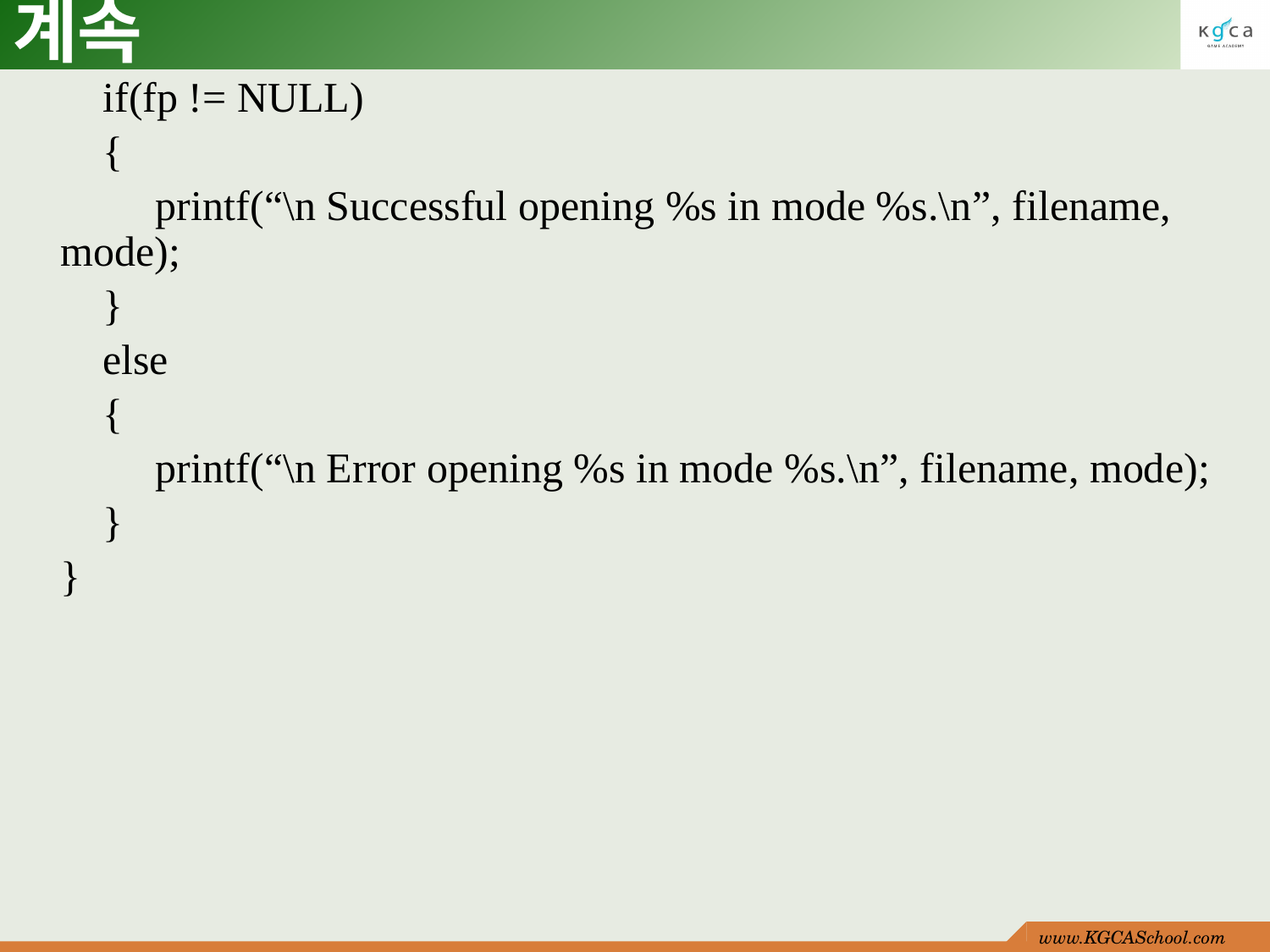

# 계속
    if(fp != NULL)
    {
         printf(“\n Successful opening %s in mode %s.\n”, filename, mode);
    }
    else
    {
         printf(“\n Error opening %s in mode %s.\n”, filename, mode);
    }
}